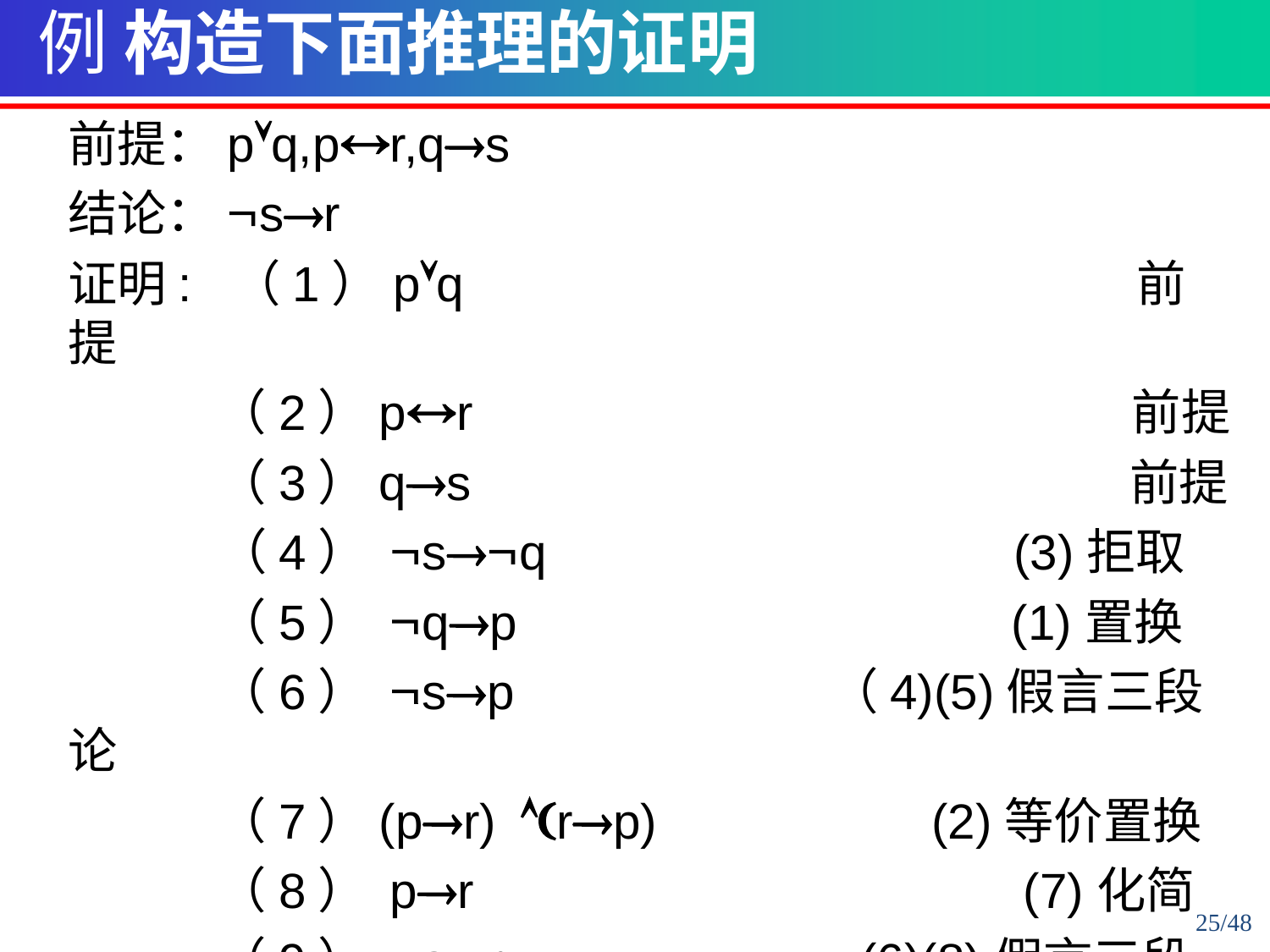

例 构造下面推理的证明
前提：p∨q,p↔r,q→s
结论：¬s→r
证明:  （1）p∨q                                                前提
	 （2）p↔r                                               前提
	 （3）q→s                                               前提
	 （4） ¬s→¬q                                  (3)拒取
	 （5） ¬q→p                                    (1)置换
	 （6） ¬s→p                      （4)(5)假言三段论
	 （7）(p→r) ∧(r→p)                    (2)等价置换
	 （8） p→r                                        (7)化简
	 （9） ¬s→r                          (6)(8)假言三段论

25/48